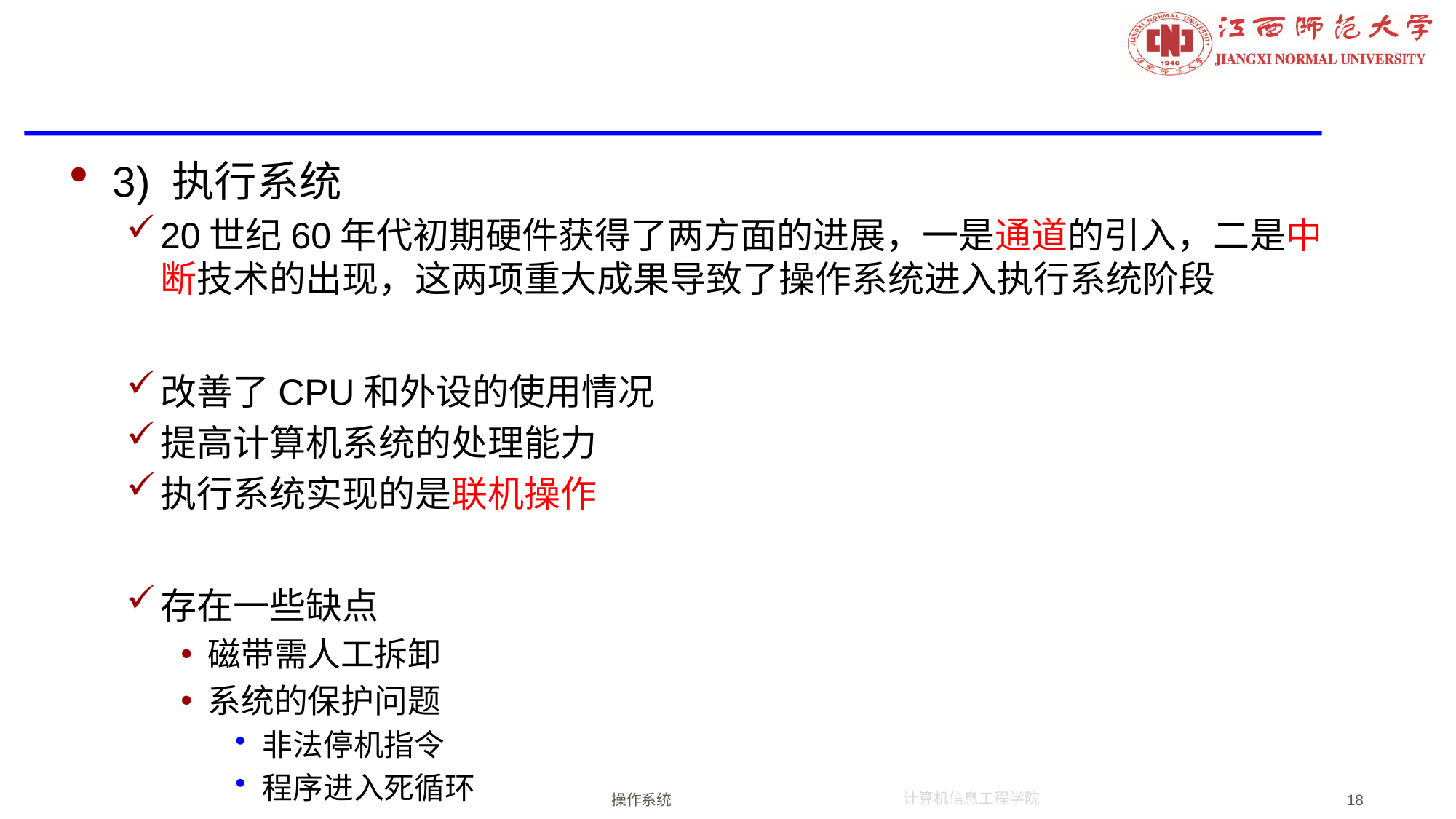

#
3) 执行系统
20世纪60年代初期硬件获得了两方面的进展，一是通道的引入，二是中断技术的出现，这两项重大成果导致了操作系统进入执行系统阶段

改善了CPU和外设的使用情况
提高计算机系统的处理能力
执行系统实现的是联机操作

存在一些缺点
磁带需人工拆卸
系统的保护问题
非法停机指令
程序进入死循环

操作系统
18